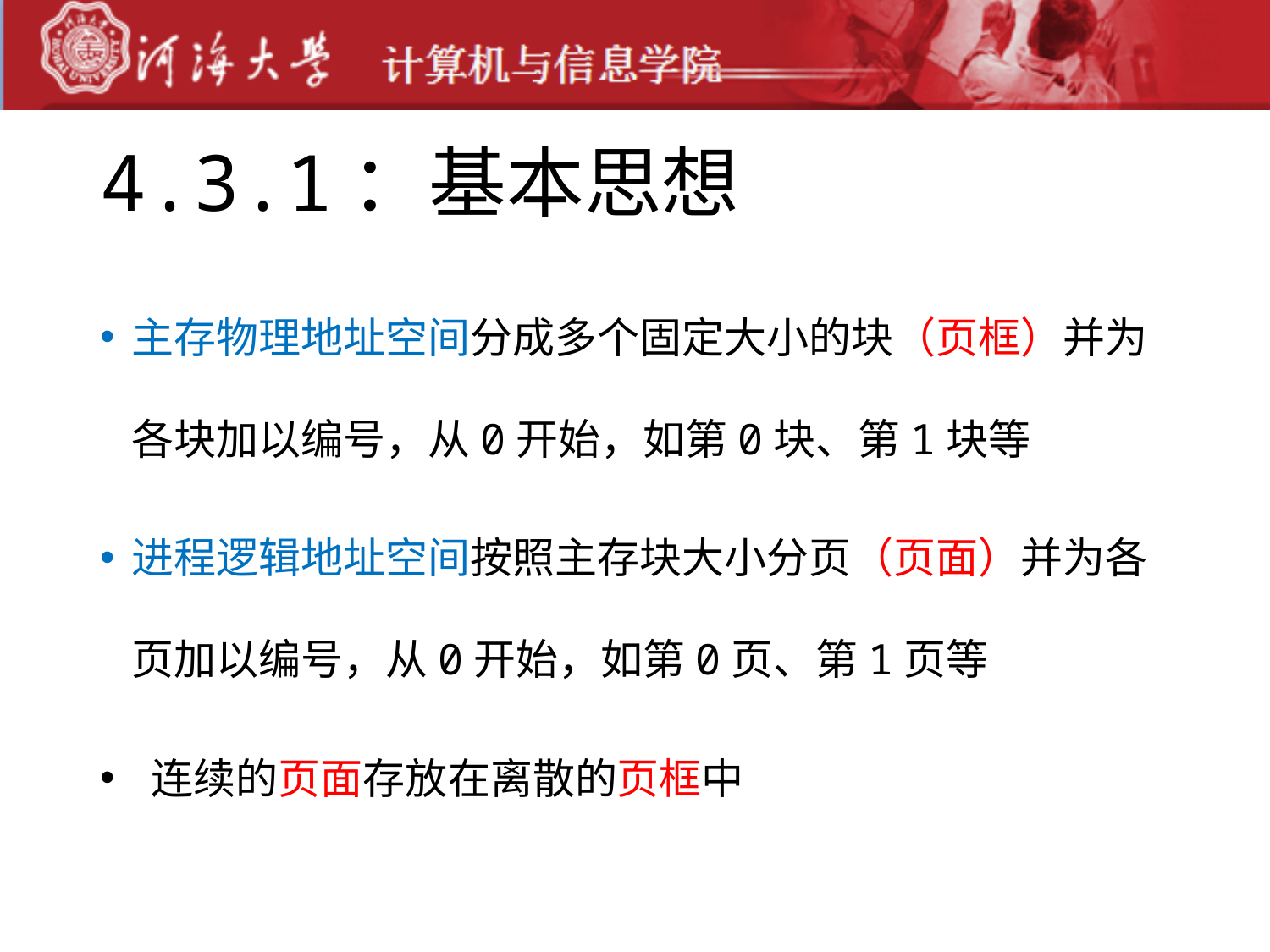

# 4.3.1：基本思想
主存物理地址空间分成多个固定大小的块（页框）并为各块加以编号，从0开始，如第0块、第1块等
进程逻辑地址空间按照主存块大小分页（页面）并为各页加以编号，从0开始，如第0页、第1页等
 连续的页面存放在离散的页框中